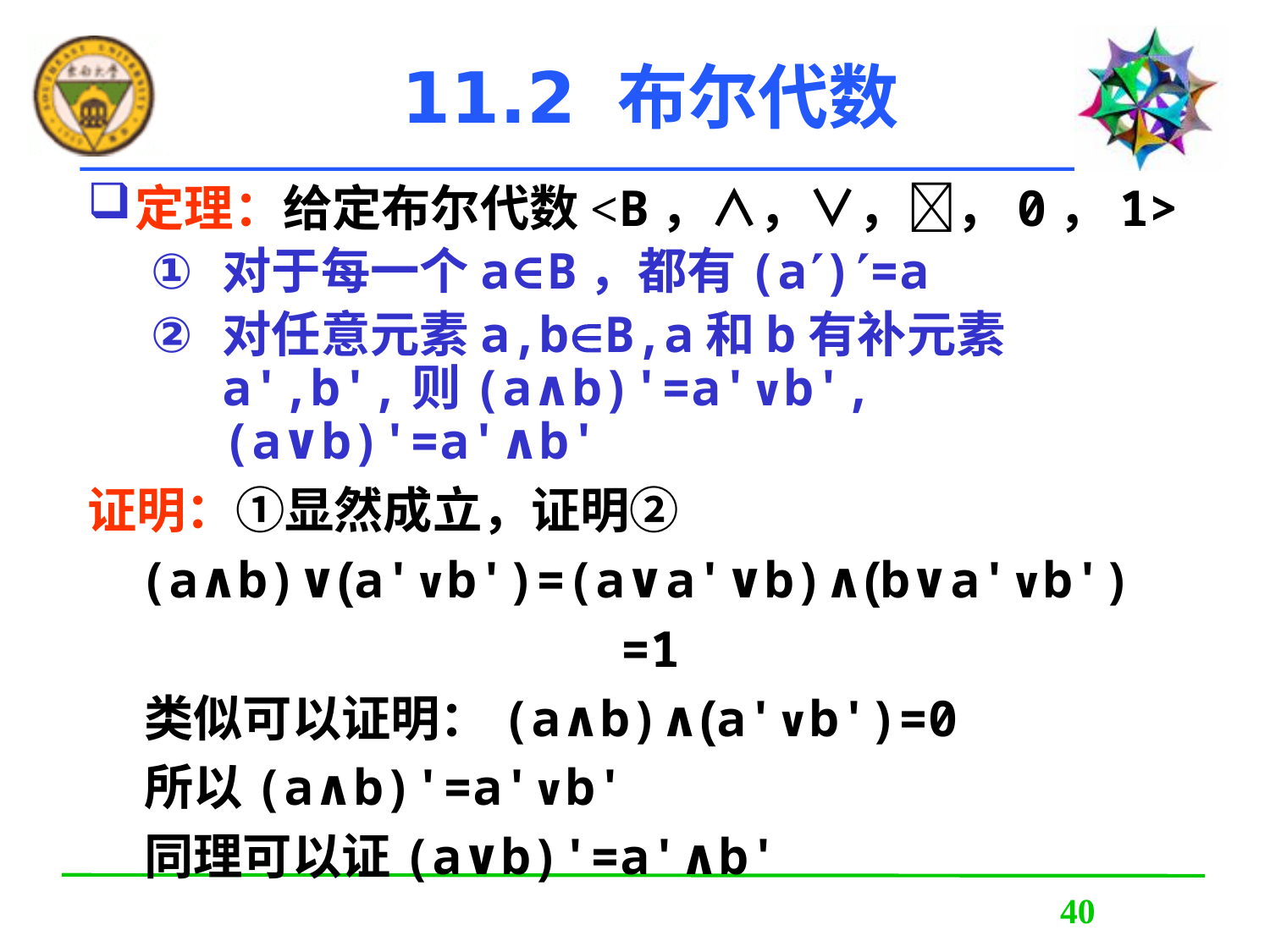

# 11.2 布尔代数
定理：给定布尔代数<B，∧，∨，′，0，1>
对于每一个a∈B，都有(a′)′=a
对任意元素a,b∈B,a和b有补元素a',b',则(a∧b)'=a'∨b',(a∨b)'=a'∧b'
证明：①显然成立，证明②
(a∧b)∨(a'∨b')=(a∨a'∨b)∧(b∨a'∨b')
                  =1
    类似可以证明：(a∧b)∧(a'∨b')=0
    所以(a∧b)'=a'∨b'
    同理可以证(a∨b)'=a'∧b'